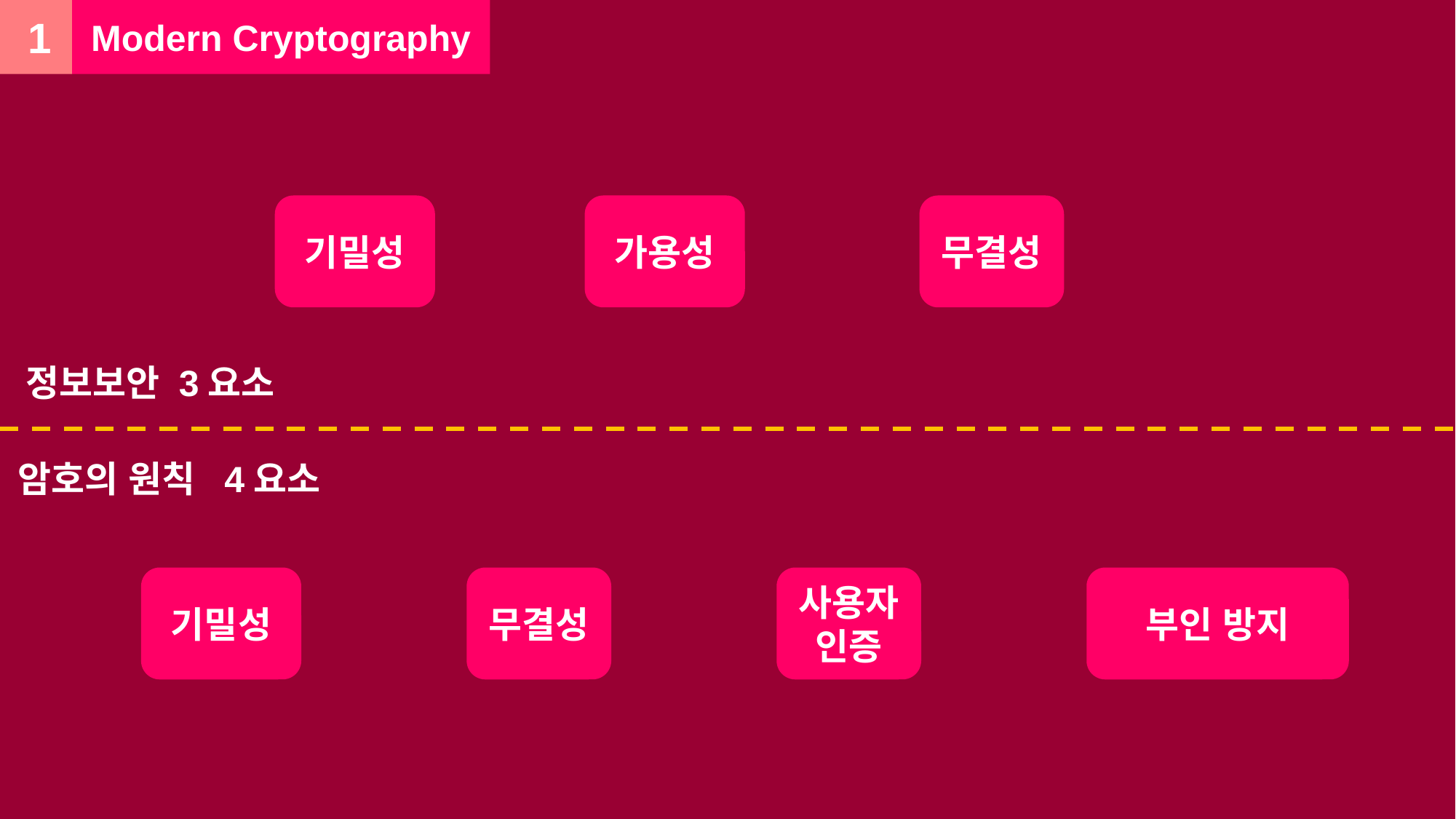

Modern Cryptography
1
기밀성
가용성
무결성
정보보안 3요소
암호의 원칙  4요소
기밀성
무결성
사용자인증
부인 방지